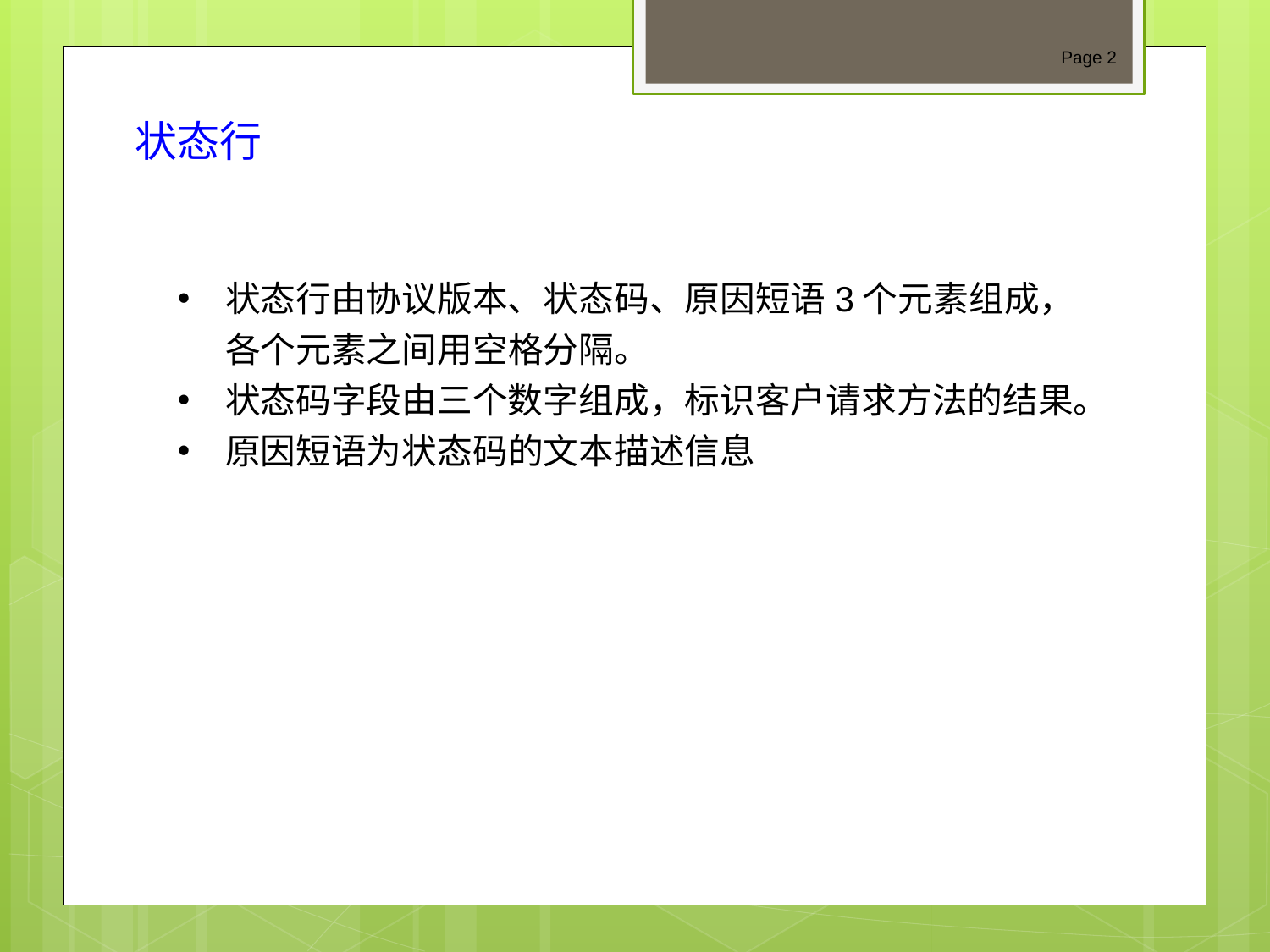

Page 2
状态行
状态行由协议版本、状态码、原因短语3个元素组成，各个元素之间用空格分隔。
状态码字段由三个数字组成，标识客户请求方法的结果。
原因短语为状态码的文本描述信息